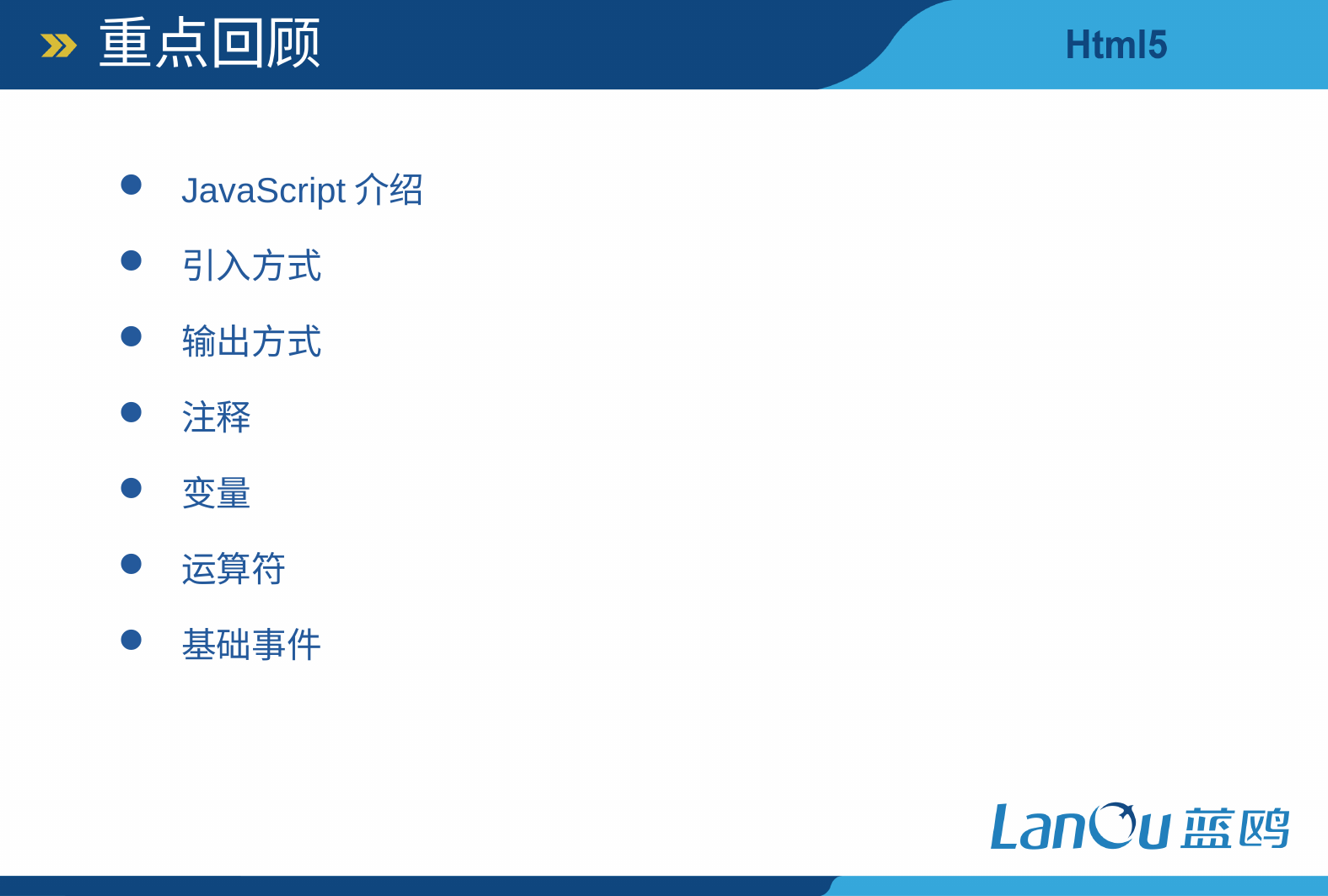

重点回顾
JavaScript介绍

引入方式

输出方式

注释

变量

运算符

基础事件